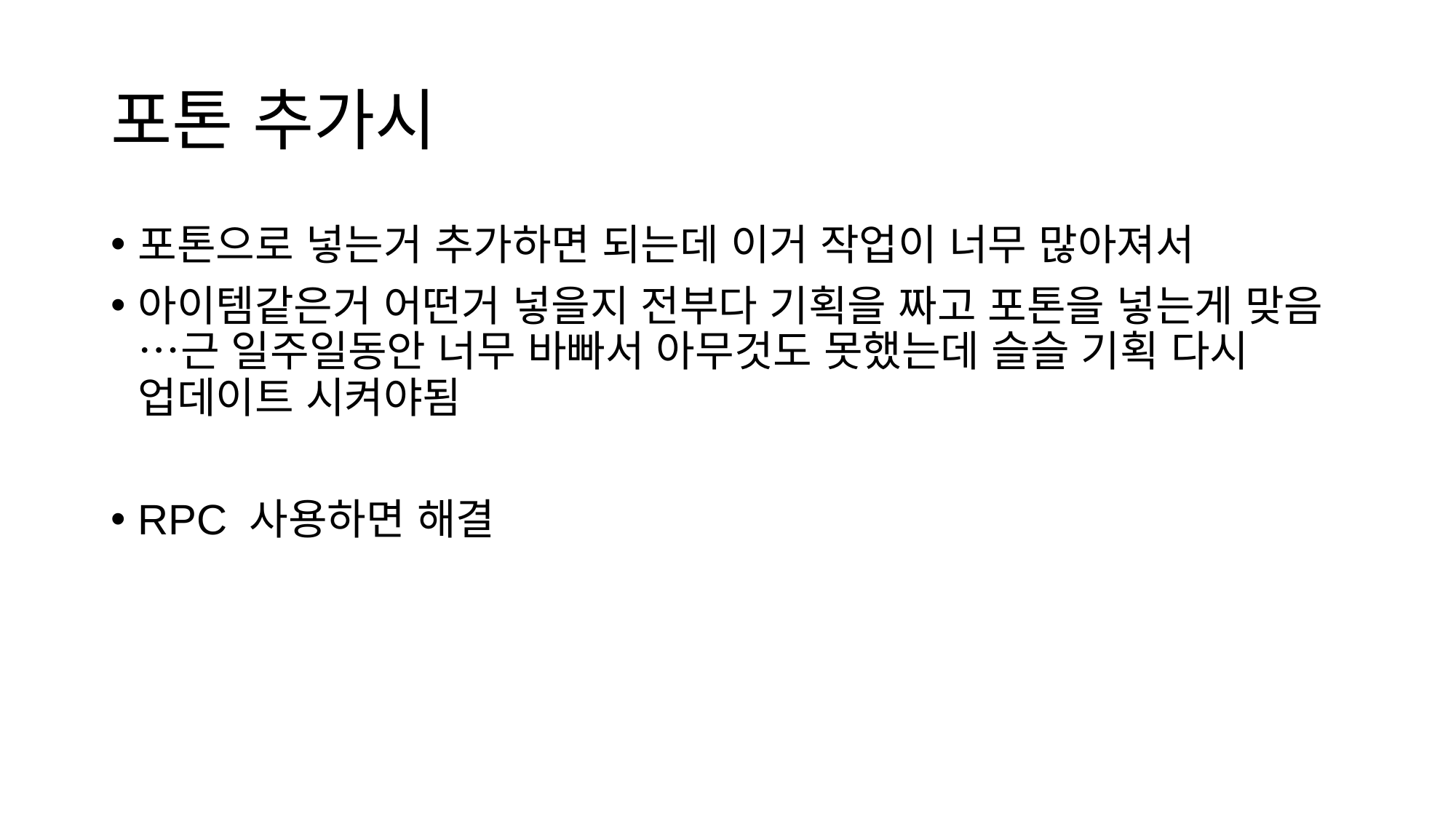

# 포톤 추가시
포톤으로 넣는거 추가하면 되는데 이거 작업이 너무 많아져서
아이템같은거 어떤거 넣을지 전부다 기획을 짜고 포톤을 넣는게 맞음…근 일주일동안 너무 바빠서 아무것도 못했는데 슬슬 기획 다시 업데이트 시켜야됨

RPC 사용하면 해결